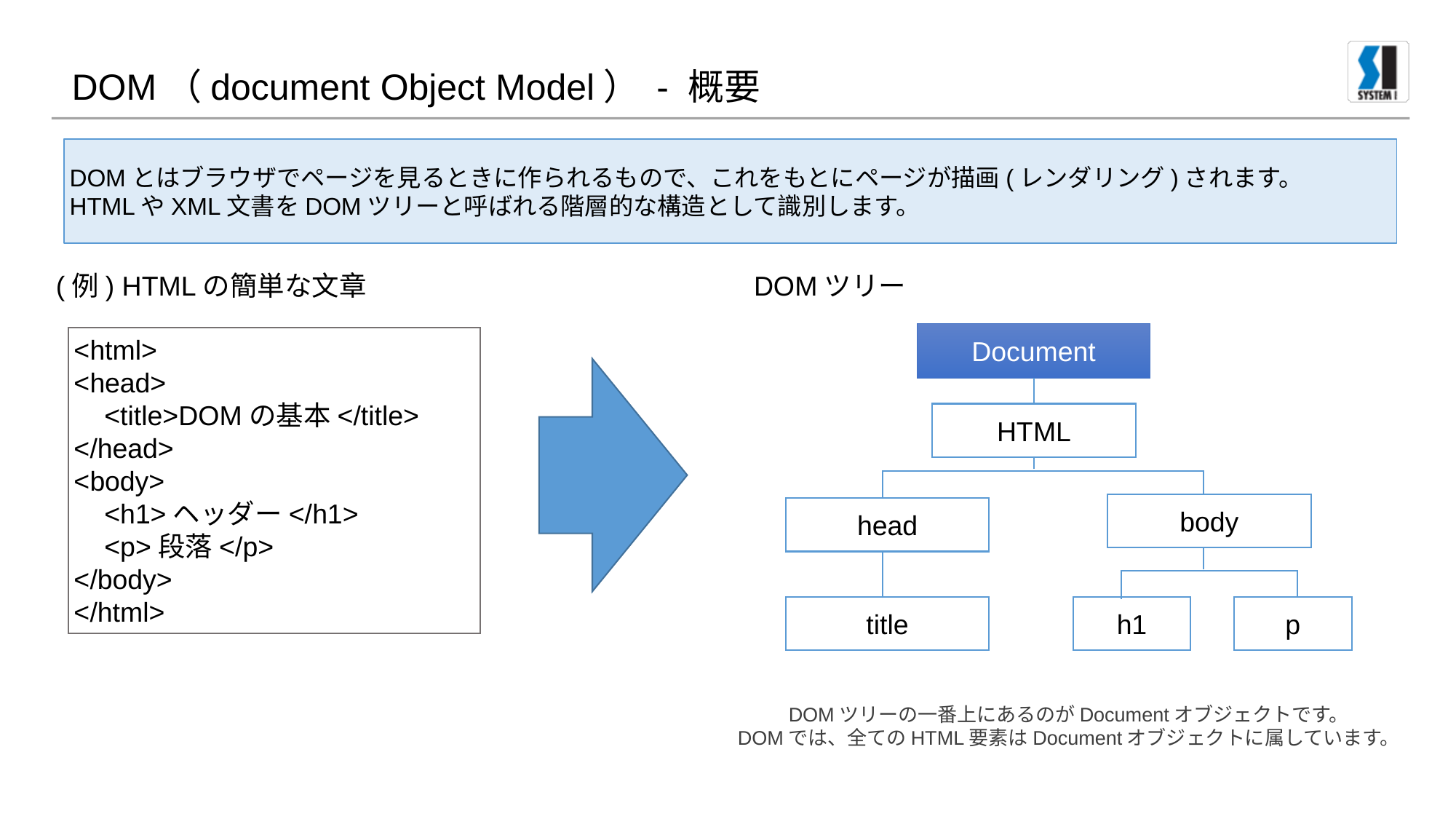

# DOM（document Object Model） - 概要

DOMとはブラウザでページを見るときに作られるもので、これをもとにページが描画(レンダリング)されます。
HTMLやXML文書をDOMツリーと呼ばれる階層的な構造として識別します。
(例) HTMLの簡単な文章
DOMツリー

Document

HTML

body

head

title

h1

p
<html>
<head>
    <title>DOMの基本</title>
</head>
<body>
    <h1>ヘッダー</h1>
    <p>段落</p>
</body>
</html>

DOMツリーの一番上にあるのがDocumentオブジェクトです。
DOMでは、全てのHTML要素はDocumentオブジェクトに属しています。